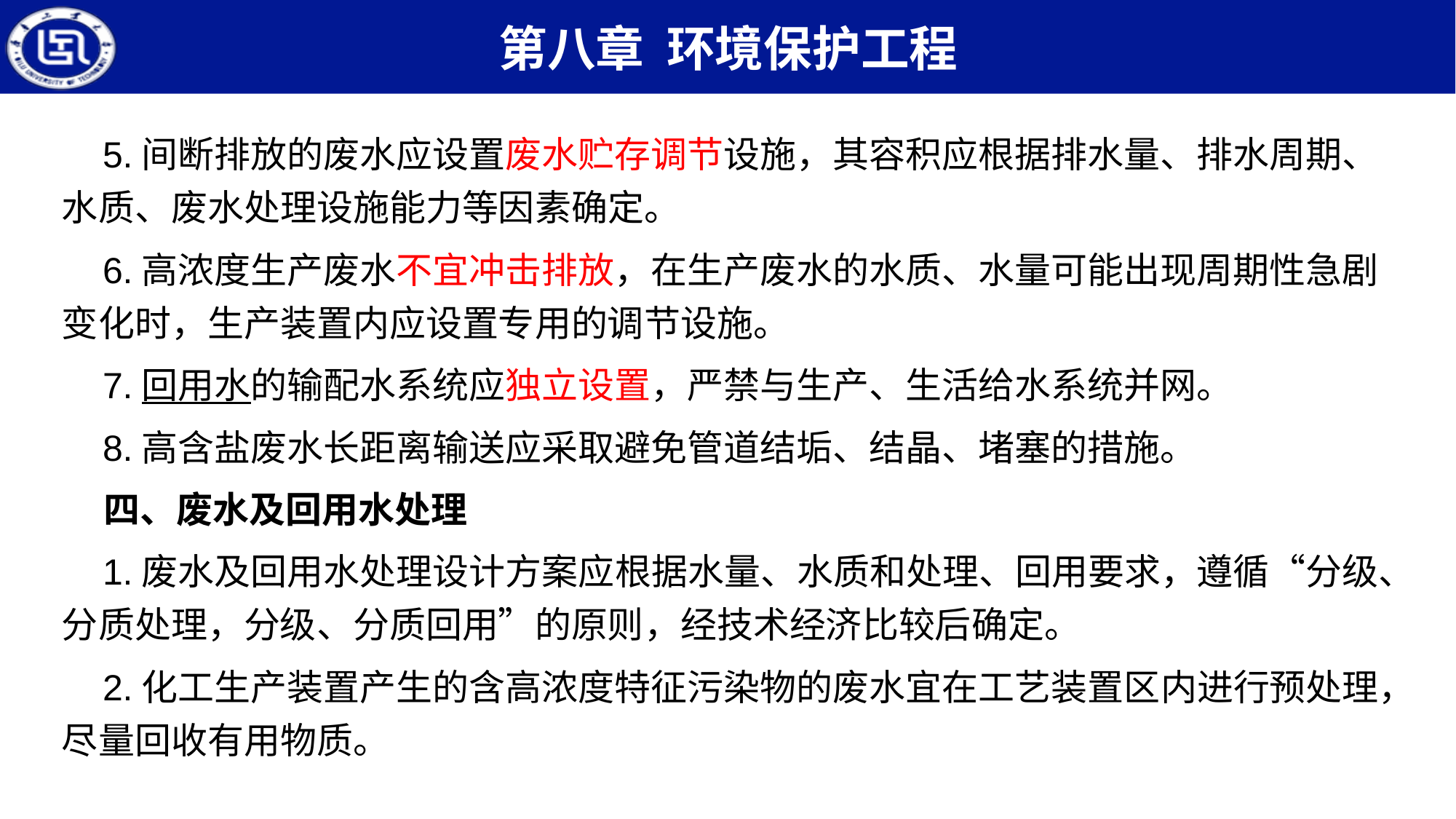

5.间断排放的废水应设置废水贮存调节设施，其容积应根据排水量、排水周期、水质、废水处理设施能力等因素确定。
    6.高浓度生产废水不宜冲击排放，在生产废水的水质、水量可能出现周期性急剧变化时，生产装置内应设置专用的调节设施。
    7.回用水的输配水系统应独立设置，严禁与生产、生活给水系统并网。
    8.高含盐废水长距离输送应采取避免管道结垢、结晶、堵塞的措施。
    四、废水及回用水处理
    1.废水及回用水处理设计方案应根据水量、水质和处理、回用要求，遵循“分级、分质处理，分级、分质回用”的原则，经技术经济比较后确定。
    2.化工生产装置产生的含高浓度特征污染物的废水宜在工艺装置区内进行预处理，尽量回收有用物质。